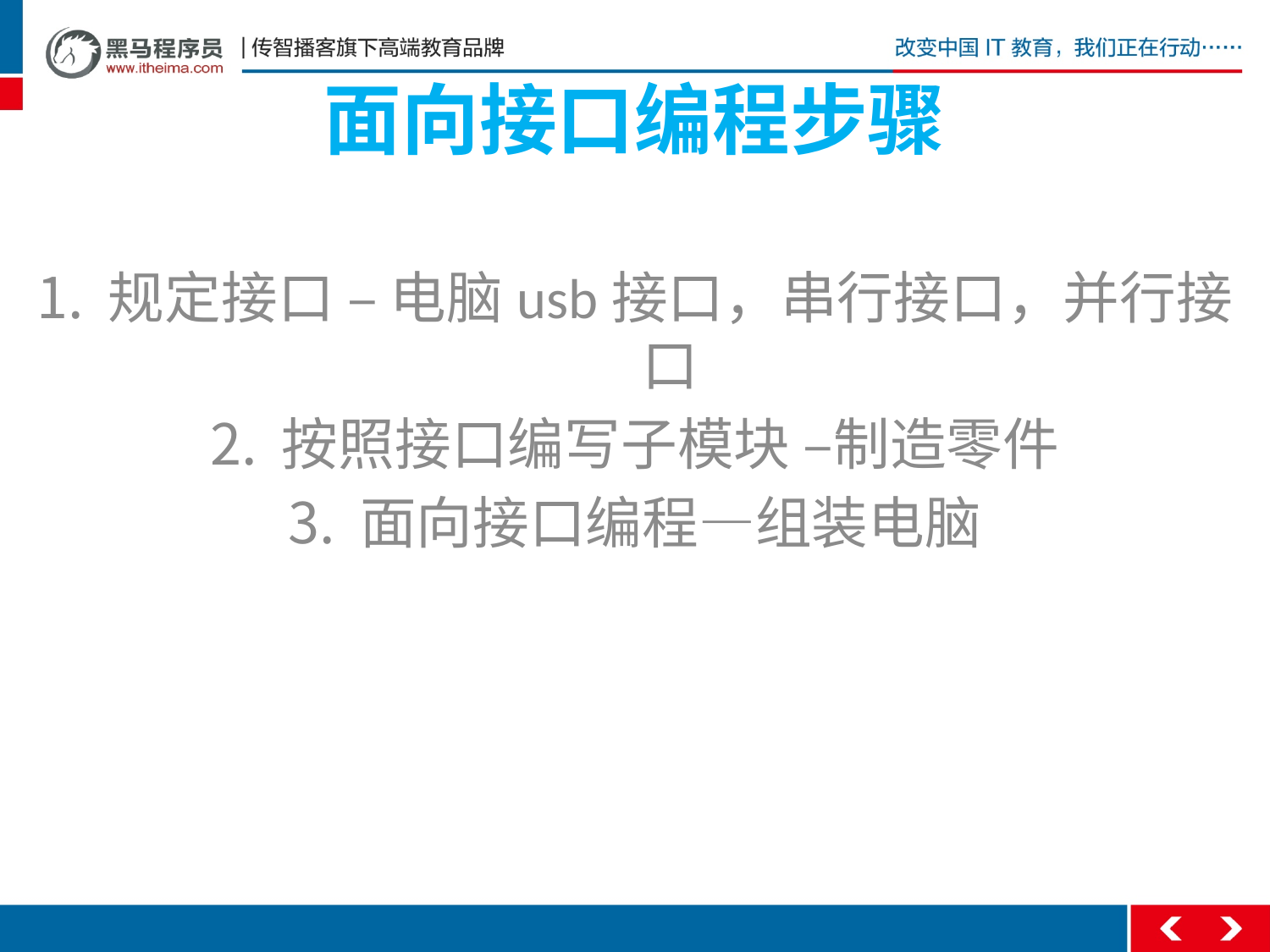

# 面向接口编程步骤
规定接口 – 电脑usb接口，串行接口，并行接口
按照接口编写子模块 –制造零件
面向接口编程—组装电脑